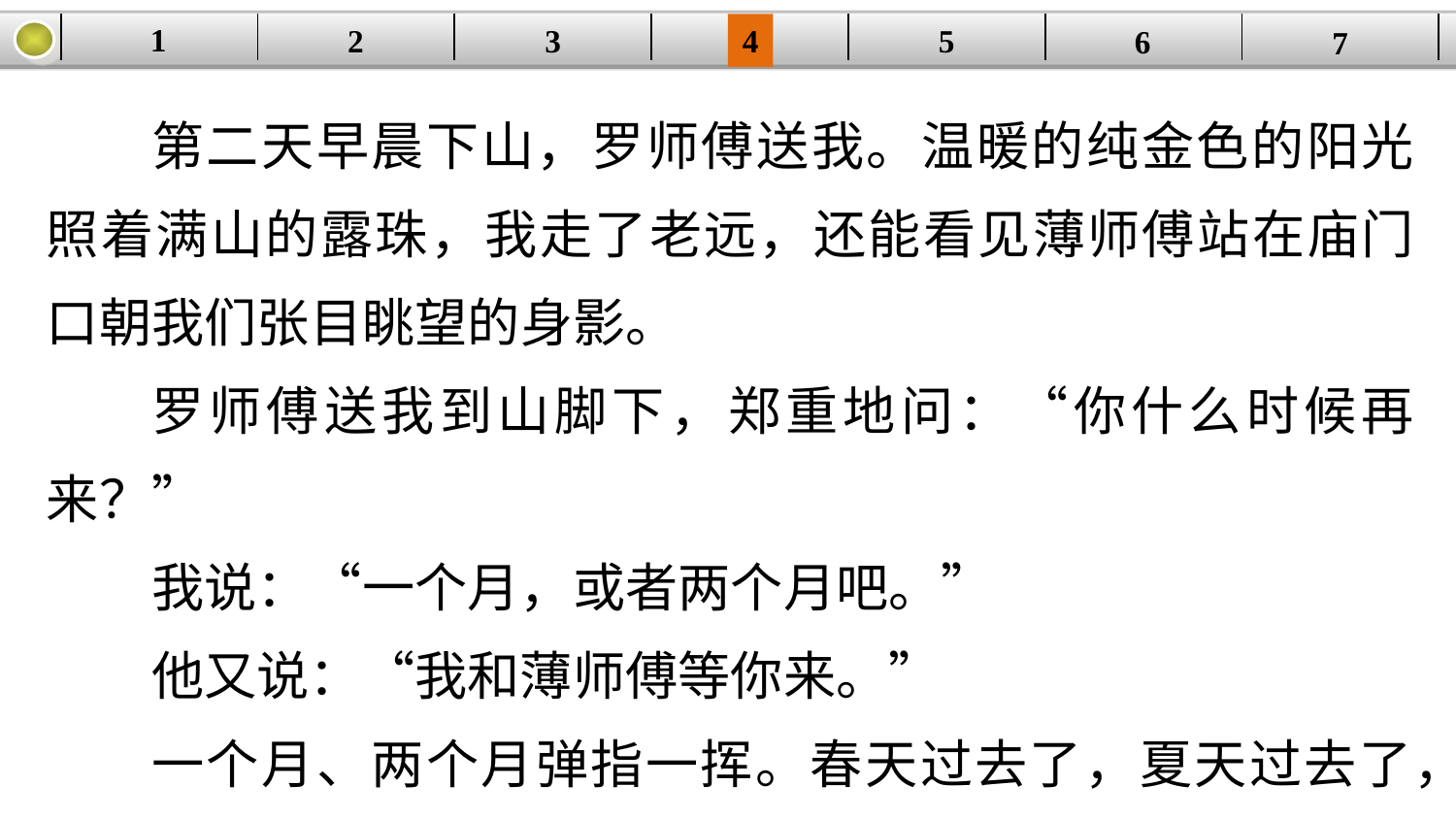

1
5
3
2
|  |  |  |  |  |  |  |
| --- | --- | --- | --- | --- | --- | --- |
4
6
7

第二天早晨下山，罗师傅送我。温暖的纯金色的阳光照着满山的露珠，我走了老远，还能看见薄师傅站在庙门口朝我们张目眺望的身影。
罗师傅送我到山脚下，郑重地问：“你什么时候再来？”
我说：“一个月，或者两个月吧。”
他又说：“我和薄师傅等你来。”
一个月、两个月弹指一挥。春天过去了，夏天过去了，秋天轰轰烈烈地开始，我这才突然想起我的许诺。